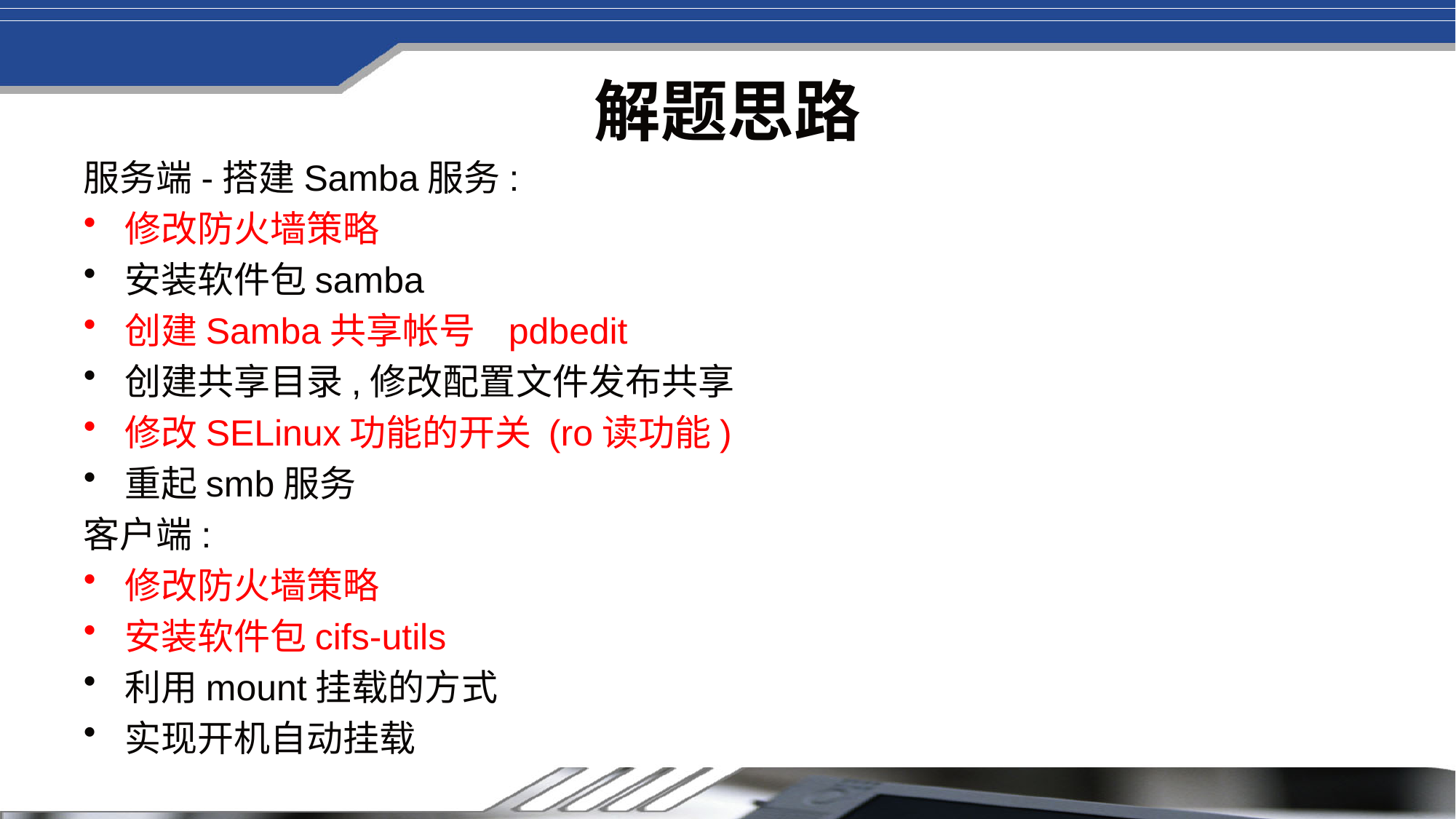

# 解题思路
服务端-搭建Samba服务:
修改防火墙策略
安装软件包samba
创建Samba共享帐号   pdbedit
创建共享目录,修改配置文件发布共享
修改SELinux功能的开关 (ro读功能)
重起smb服务
客户端:
修改防火墙策略
安装软件包cifs-utils
利用mount挂载的方式
实现开机自动挂载